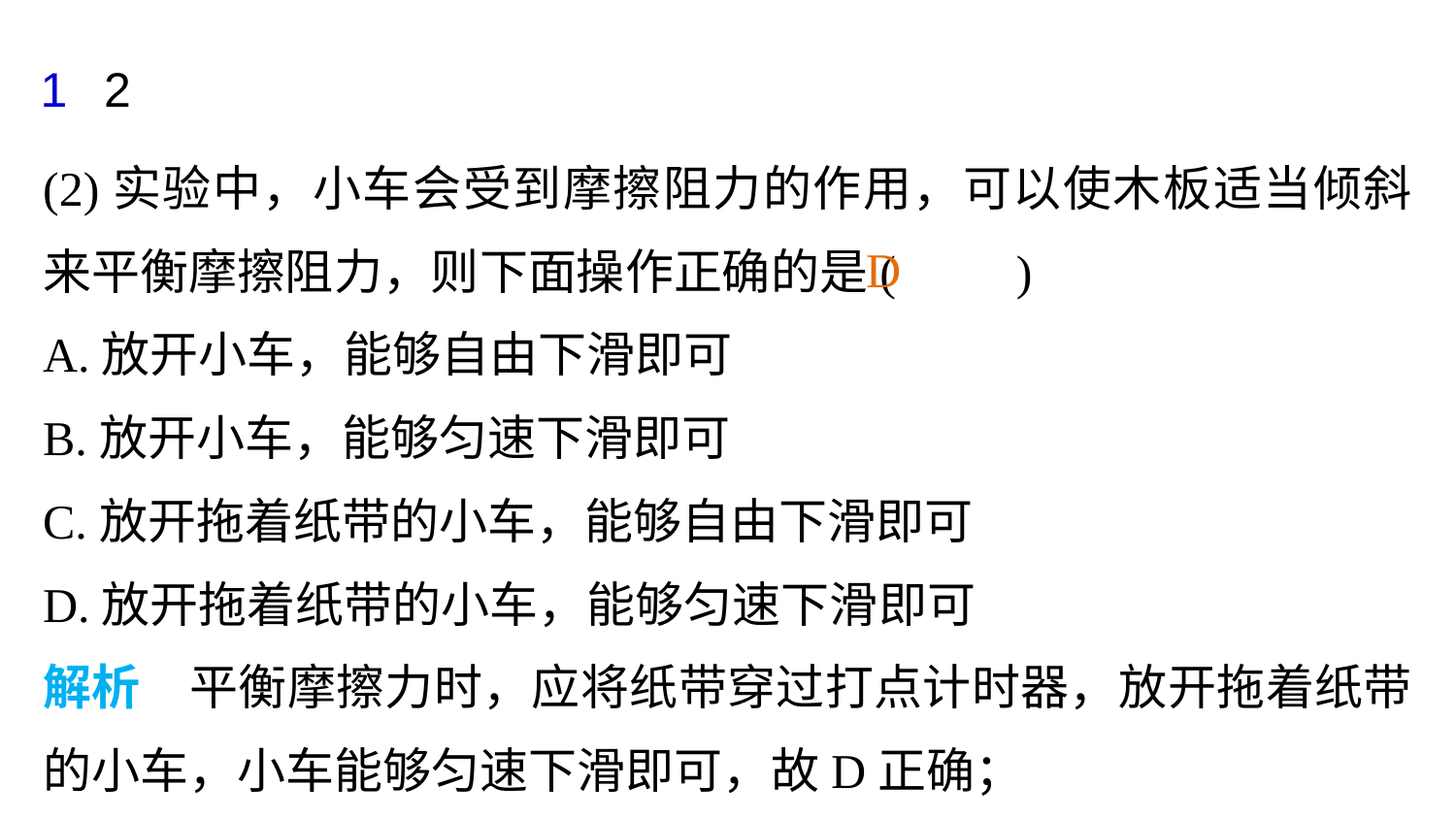

1
2
(2)实验中，小车会受到摩擦阻力的作用，可以使木板适当倾斜来平衡摩擦阻力，则下面操作正确的是(　　)
A.放开小车，能够自由下滑即可
B.放开小车，能够匀速下滑即可
C.放开拖着纸带的小车，能够自由下滑即可
D.放开拖着纸带的小车，能够匀速下滑即可
解析　平衡摩擦力时，应将纸带穿过打点计时器，放开拖着纸带的小车，小车能够匀速下滑即可，故D正确；
D